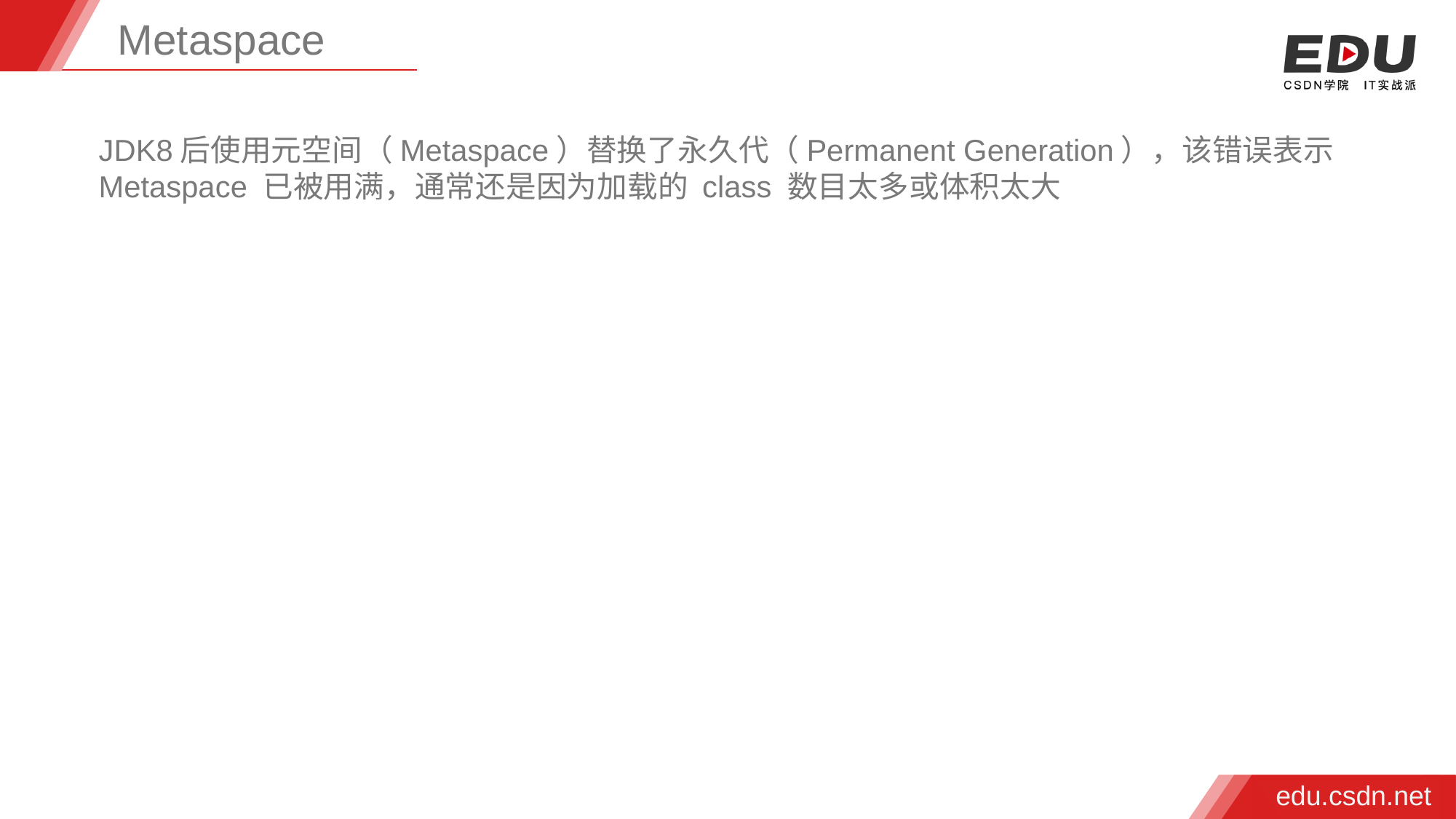

Metaspace
JDK8后使用元空间（Metaspace）替换了永久代（Permanent Generation），该错误表示 Metaspace 已被用满，通常还是因为加载的 class 数目太多或体积太大
edu.csdn.net